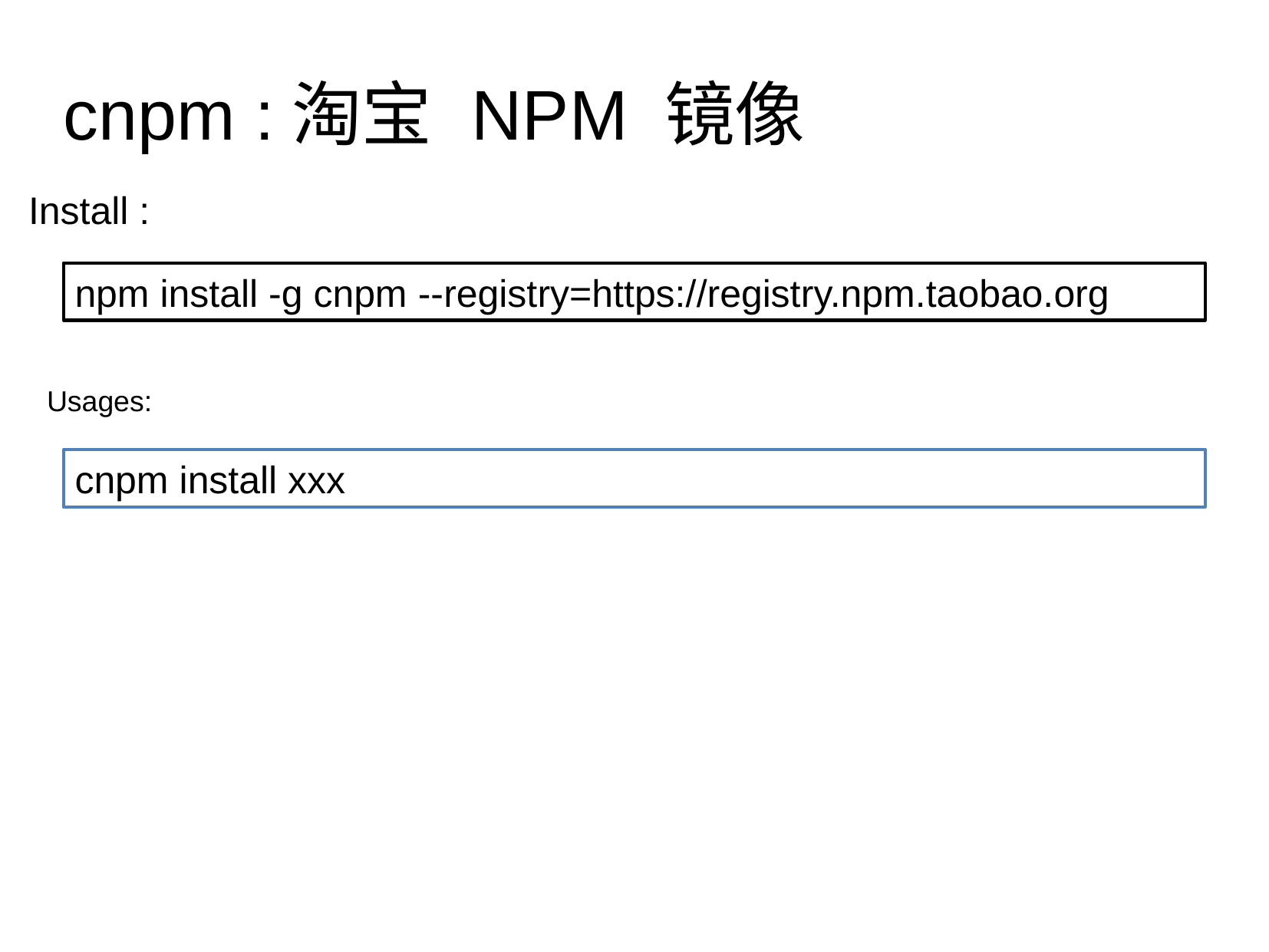

# cnpm :淘宝 NPM 镜像
Install :
npm install -g cnpm --registry=https://registry.npm.taobao.org
Usages:
cnpm install xxx